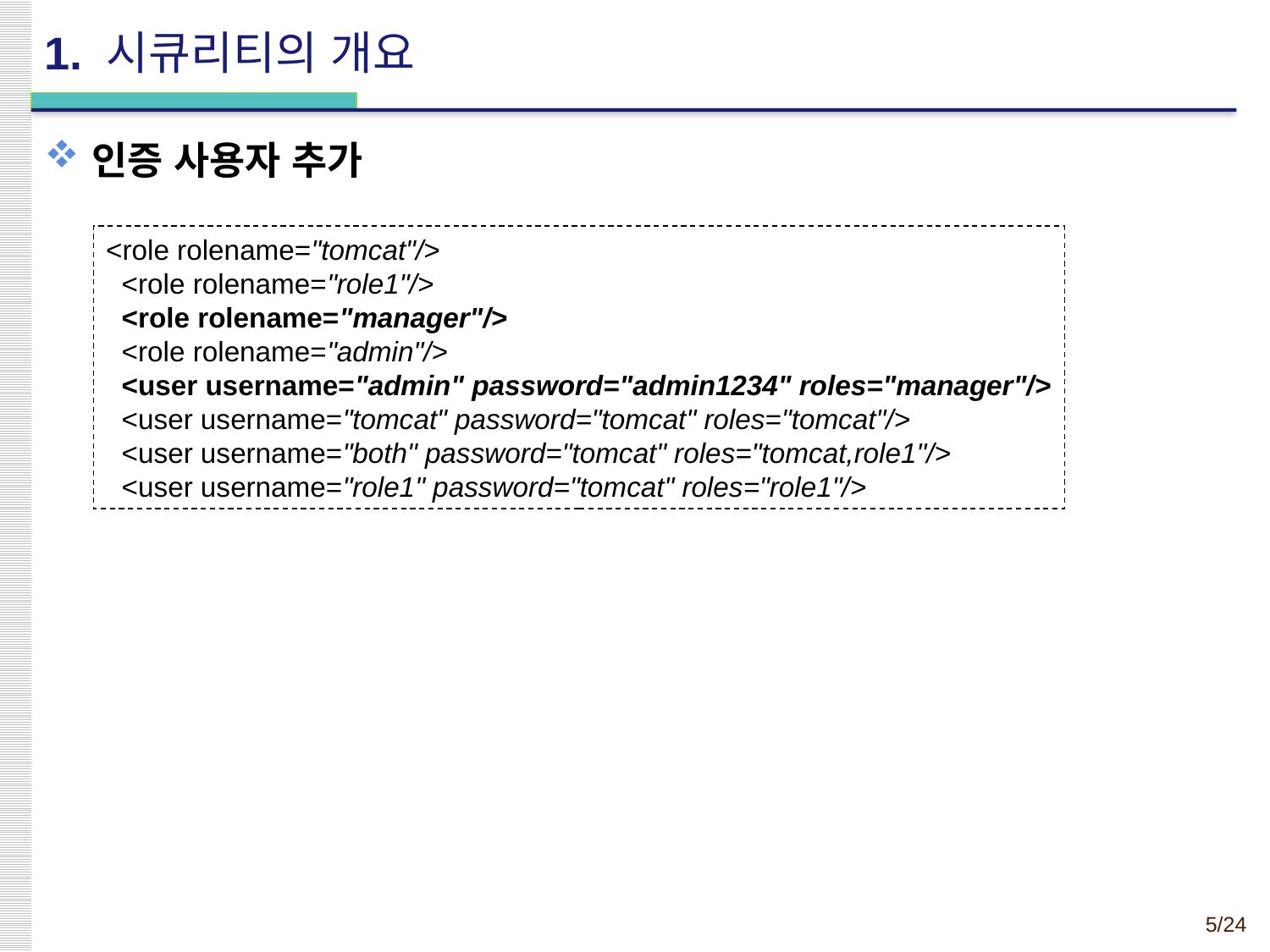

# 1. 시큐리티의 개요
인증 사용자 추가
<role rolename="tomcat"/>
  <role rolename="role1"/>
  <role rolename="manager"/>
  <role rolename="admin"/>
  <user username="admin" password="admin1234" roles="manager"/>
  <user username="tomcat" password="tomcat" roles="tomcat"/>
  <user username="both" password="tomcat" roles="tomcat,role1"/>
  <user username="role1" password="tomcat" roles="role1"/>